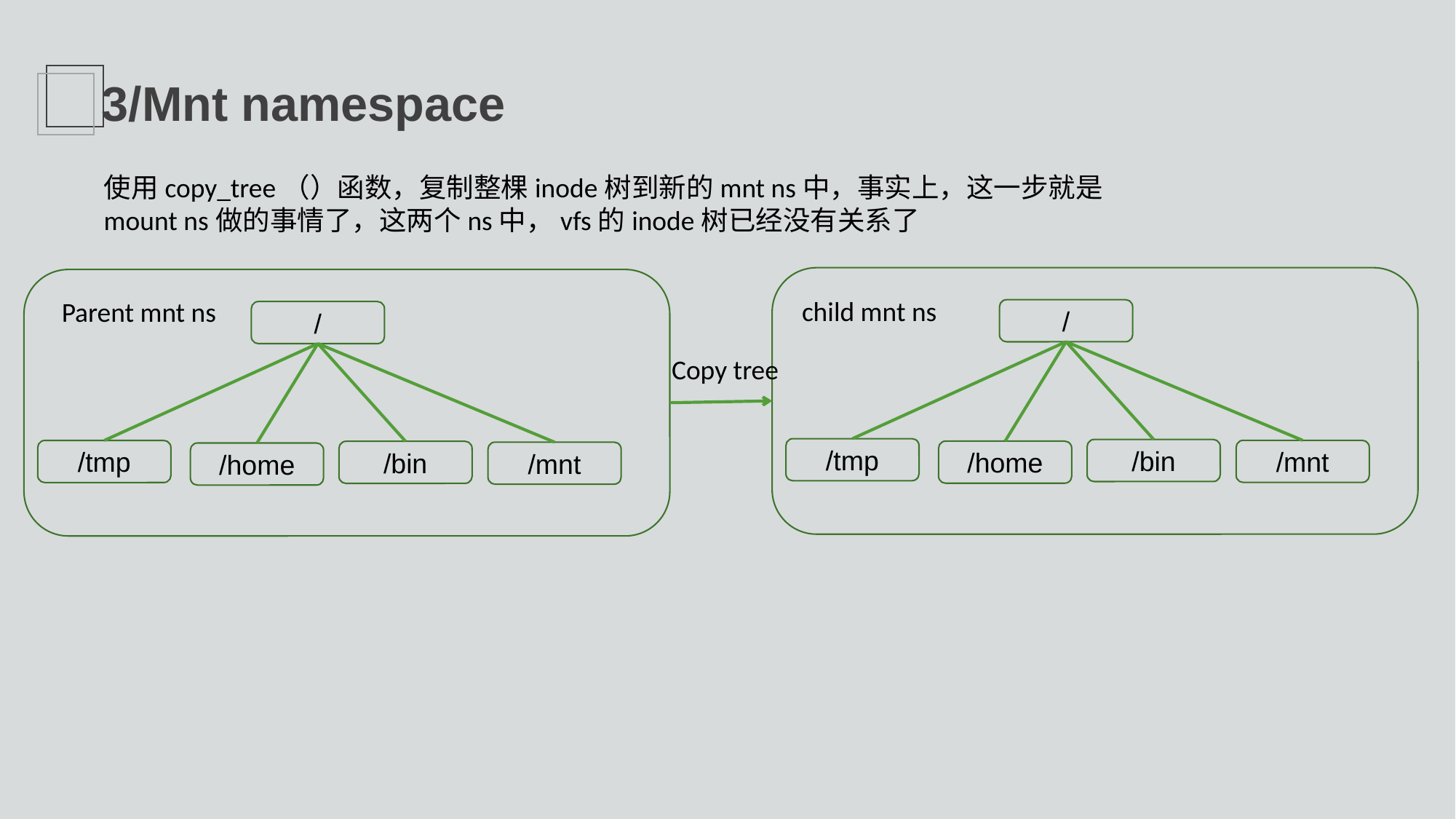

3/Mnt namespace
使用copy_tree（）函数，复制整棵inode树到新的mnt ns中，事实上，这一步就是mount ns做的事情了，这两个ns中，vfs的inode树已经没有关系了

child mnt ns
Parent mnt ns
/
/
Copy tree
/tmp
/bin
/mnt
/tmp
/home
/bin
/mnt
/home